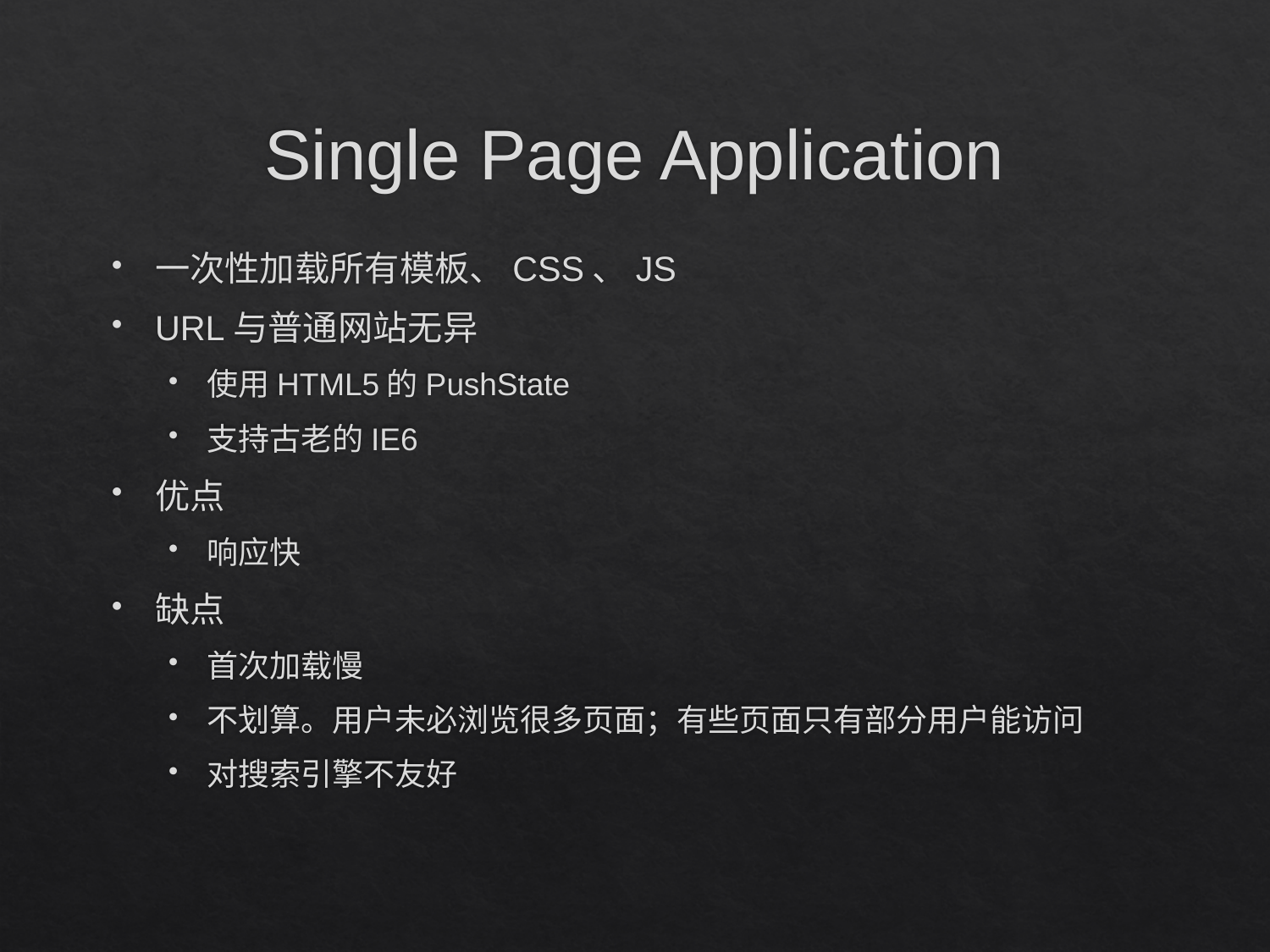

# Single Page Application
一次性加载所有模板、CSS、JS
URL与普通网站无异
使用HTML5的PushState
支持古老的IE6
优点
响应快
缺点
首次加载慢
不划算。用户未必浏览很多页面；有些页面只有部分用户能访问
对搜索引擎不友好